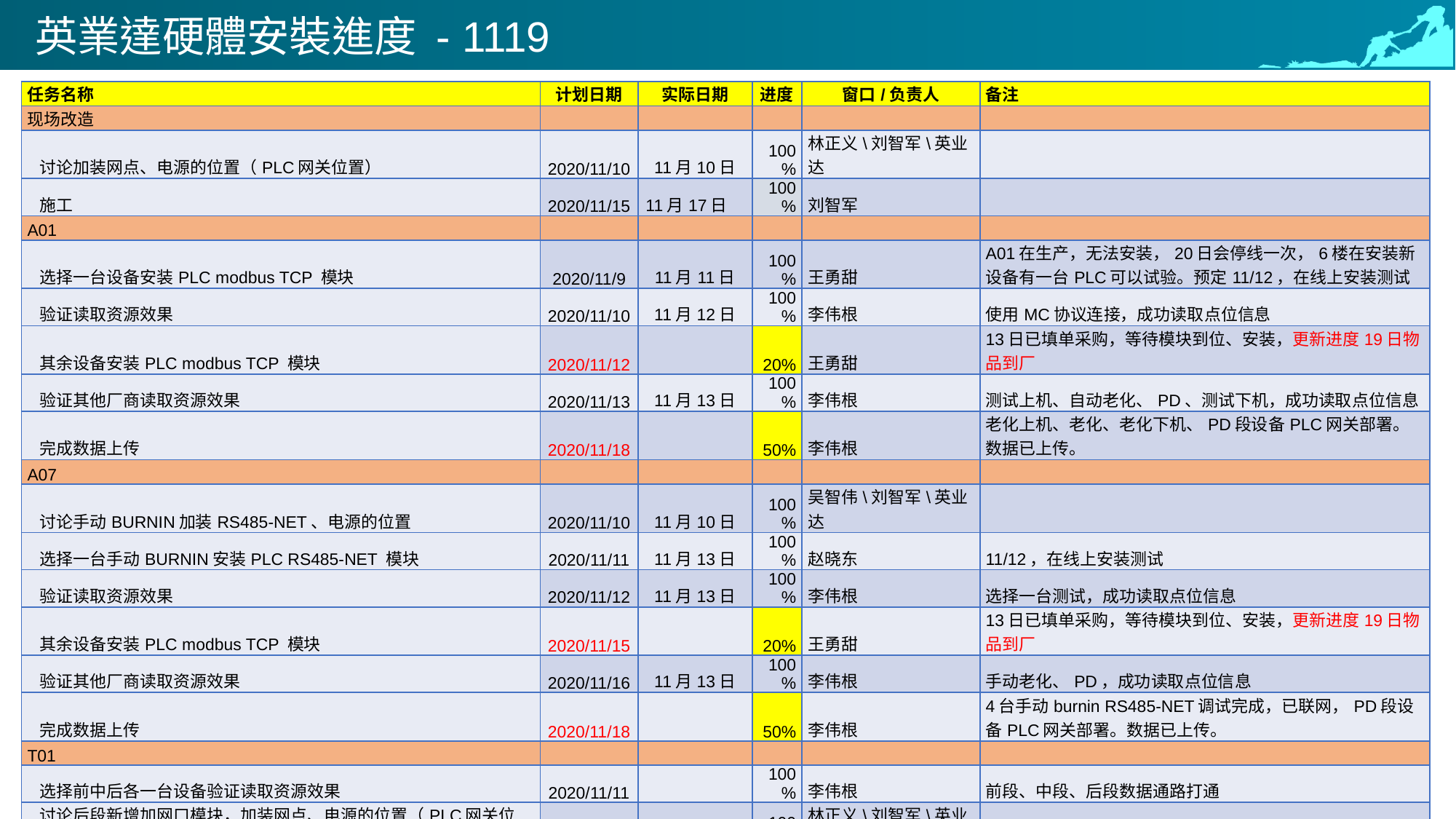

# 英業達硬體安裝進度 - 1119
| 任务名称 | 计划日期 | 实际日期 | 进度 | 窗口/负责人 | 备注 |
| --- | --- | --- | --- | --- | --- |
| 现场改造 |  |  |  |  |  |
| 讨论加装网点、电源的位置（PLC网关位置） | 2020/11/10 | 11月10日 | 100% | 林正义\刘智军\英业达 |  |
| 施工 | 2020/11/15 | 11月17日 | 100% | 刘智军 |  |
| A01 |  |  |  |  |  |
| 选择一台设备安装PLC modbus TCP 模块 | 2020/11/9 | 11月11日 | 100% | 王勇甜 | A01在生产，无法安装，20日会停线一次，6楼在安装新设备有一台PLC可以试验。预定11/12，在线上安装测试 |
| 验证读取资源效果 | 2020/11/10 | 11月12日 | 100% | 李伟根 | 使用MC协议连接，成功读取点位信息 |
| 其余设备安装PLC modbus TCP 模块 | 2020/11/12 |  | 20% | 王勇甜 | 13日已填单采购，等待模块到位、安装，更新进度19日物品到厂 |
| 验证其他厂商读取资源效果 | 2020/11/13 | 11月13日 | 100% | 李伟根 | 测试上机、自动老化、PD、测试下机，成功读取点位信息 |
| 完成数据上传 | 2020/11/18 |  | 50% | 李伟根 | 老化上机、老化、老化下机、PD段设备PLC网关部署。数据已上传。 |
| A07 |  |  |  |  |  |
| 讨论手动BURNIN加装RS485-NET、电源的位置 | 2020/11/10 | 11月10日 | 100% | 吴智伟\刘智军\英业达 |  |
| 选择一台手动BURNIN安装PLC RS485-NET 模块 | 2020/11/11 | 11月13日 | 100% | 赵晓东 | 11/12，在线上安装测试 |
| 验证读取资源效果 | 2020/11/12 | 11月13日 | 100% | 李伟根 | 选择一台测试，成功读取点位信息 |
| 其余设备安装PLC modbus TCP 模块 | 2020/11/15 |  | 20% | 王勇甜 | 13日已填单采购，等待模块到位、安装，更新进度19日物品到厂 |
| 验证其他厂商读取资源效果 | 2020/11/16 | 11月13日 | 100% | 李伟根 | 手动老化、PD，成功读取点位信息 |
| 完成数据上传 | 2020/11/18 |  | 50% | 李伟根 | 4台手动burnin RS485-NET调试完成，已联网，PD段设备PLC网关部署。数据已上传。 |
| T01 |  |  |  |  |  |
| 选择前中后各一台设备验证读取资源效果 | 2020/11/11 |  | 100% | 李伟根 | 前段、中段、后段数据通路打通 |
| 讨论后段新增加网口模块，加装网点、电源的位置（PLC网关位置） | 2020/11/11 | 11月10日 | 100% | 林正义\刘智军\英业达 |  |
| 验证其他设备读取资源效果 | 2020/11/15 | 11月12日 | 100% | 李伟根 | PLC网关可以读取前段、中段、后段设备资源 |
| 完成数据上传 | 2020/11/18 |  | 90% | 李伟根 | 编写PLC网关配置信息，读取PLC数据,后段数据厂商答复，已复核。尚有包装机C210有误，工程师明日带电脑复查代码 |
| A01\A07~A12 超音波 |  |  |  |  |  |
| 检查是否可联网，是否需要安装RS232-NET | 2020/11/10 | 2020/11/18 | 100% | 吴智伟\李伟根 | A01、A07~A12网点已有，A07~A12工控机已有。计划把A01和A02调换。A01无COM口，需要和A02调换 |